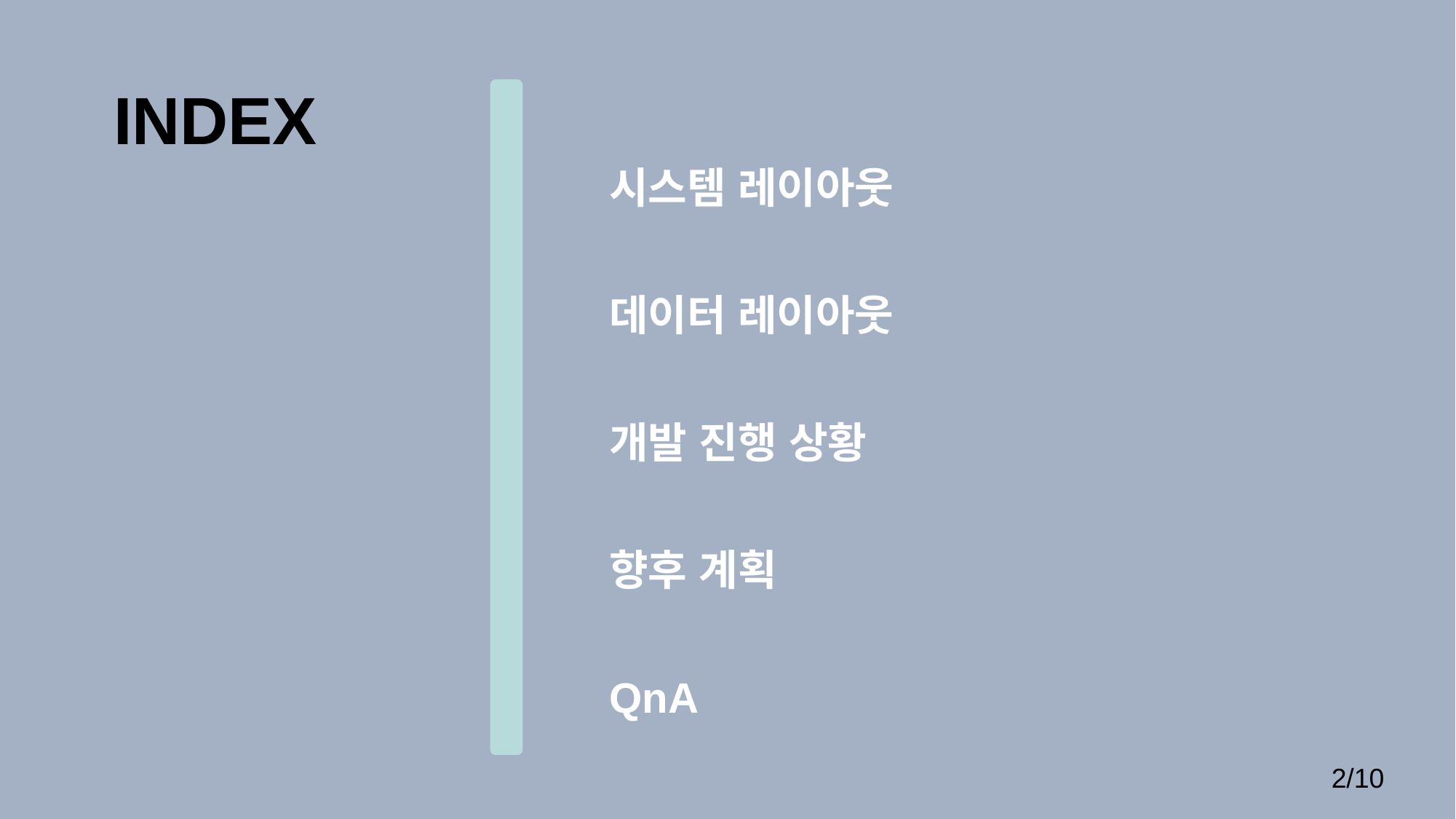

INDEX

시스템 레이아웃
데이터 레이아웃
개발 진행 상황
향후 계획
QnA
2/10